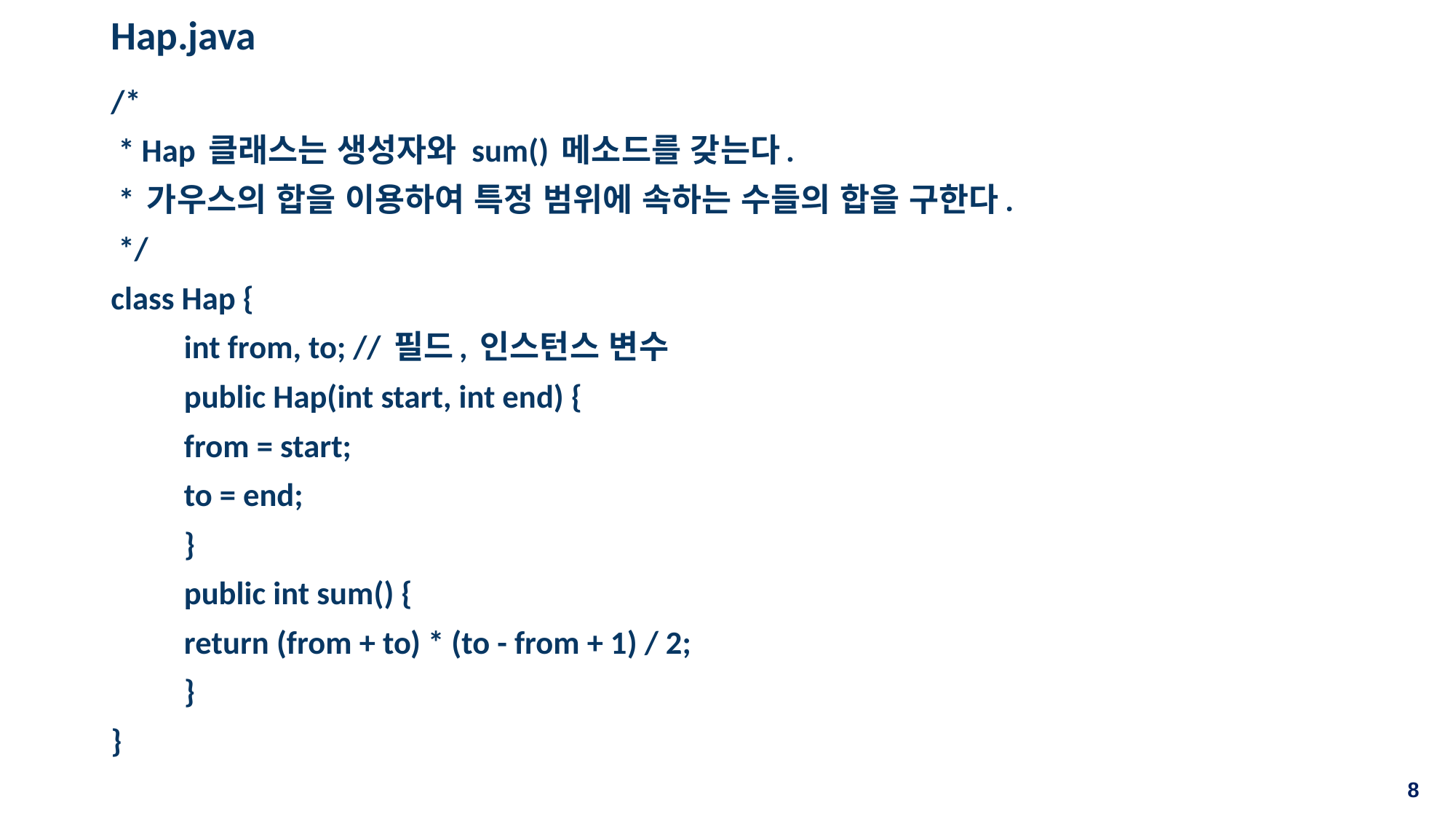

# Hap.java
/*
 * Hap 클래스는 생성자와 sum() 메소드를 갖는다.
 * 가우스의 합을 이용하여 특정 범위에 속하는 수들의 합을 구한다.
 */
class Hap {
	int from, to; // 필드, 인스턴스 변수
	public Hap(int start, int end) {
		from = start;
		to = end;
	}
	public int sum() {
		return (from + to) * (to - from + 1) / 2;
	}
}
8